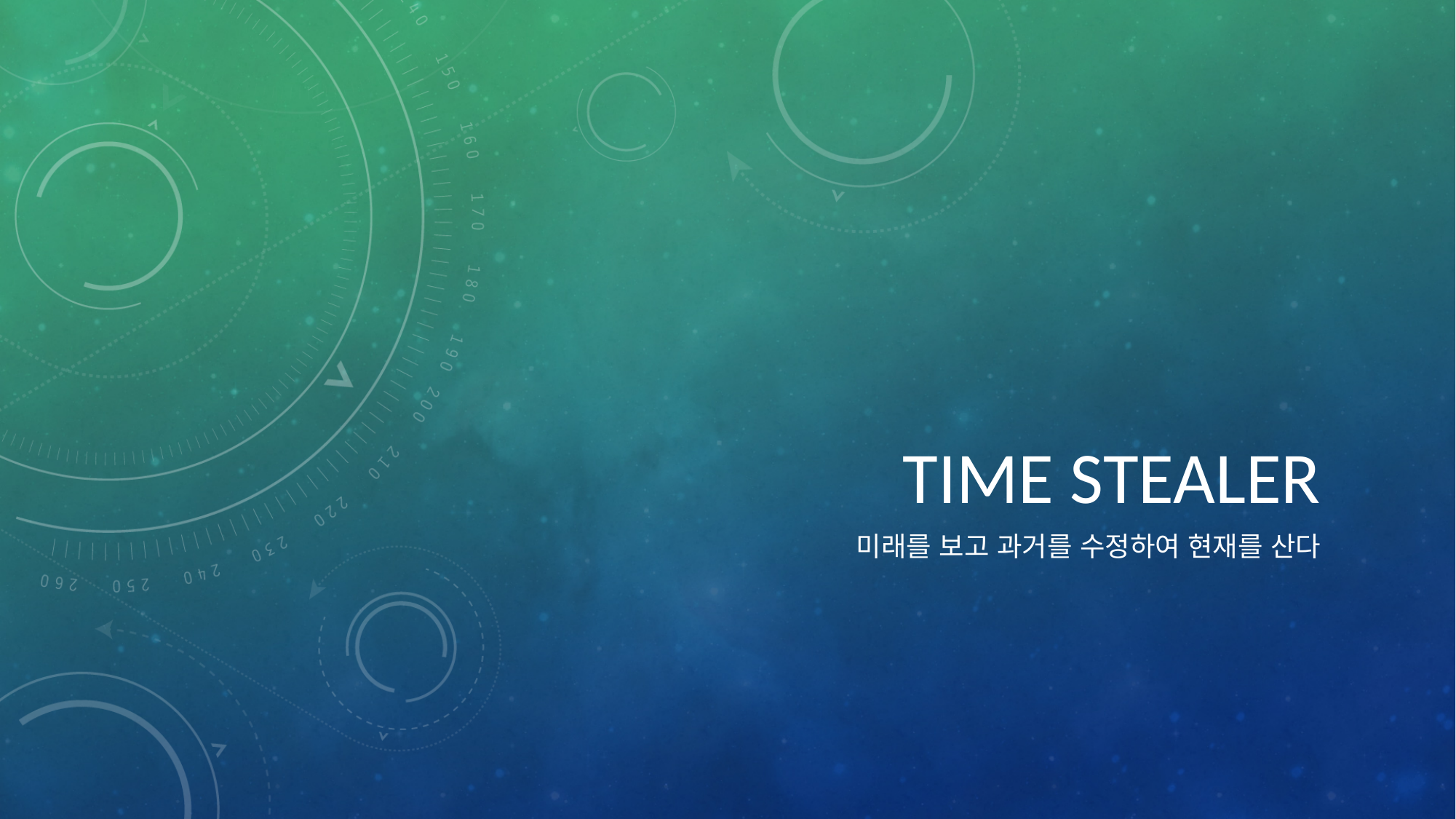

# Time stealer
미래를 보고 과거를 수정하여 현재를 산다